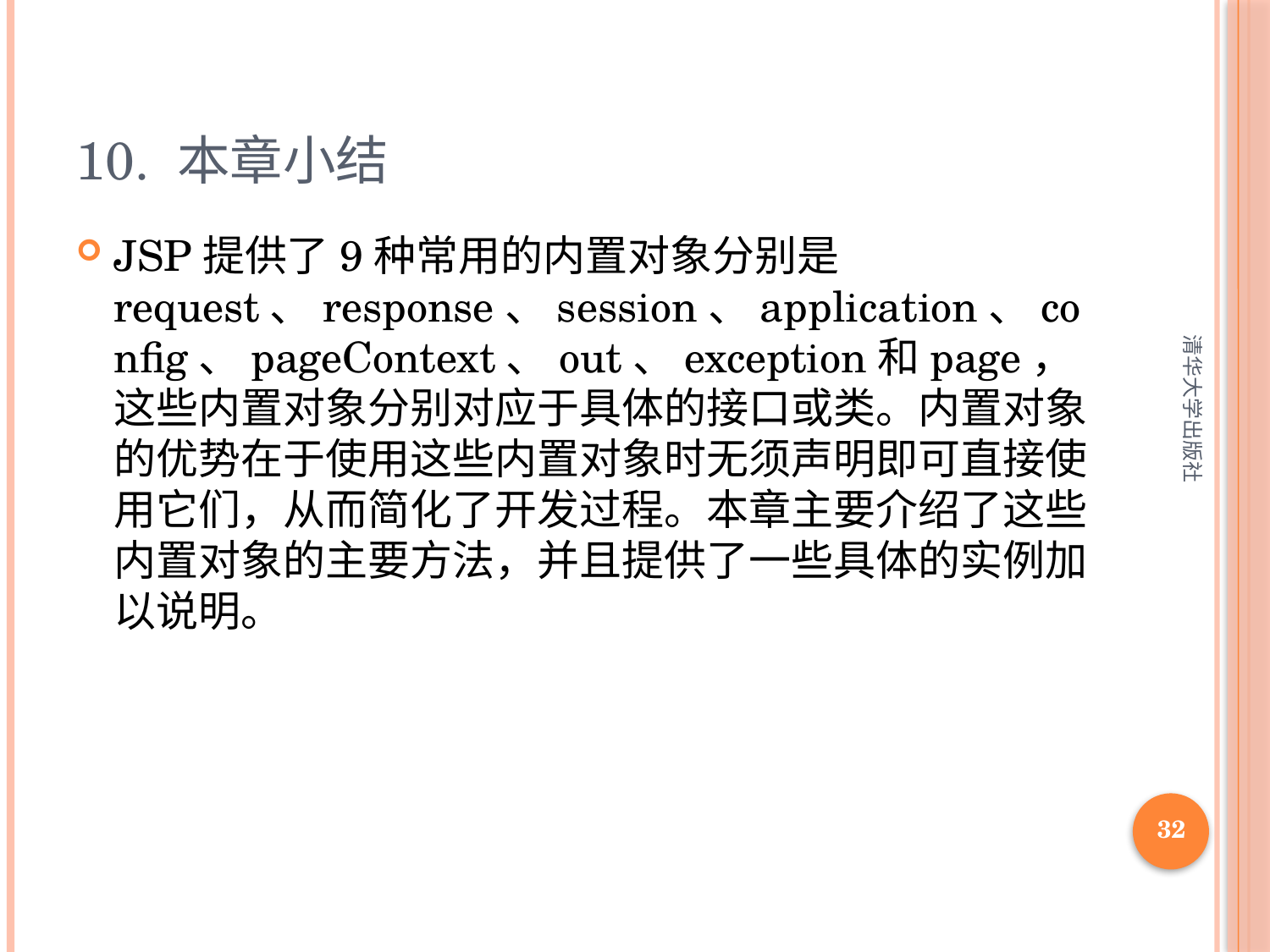

# 10. 本章小结
JSP提供了9种常用的内置对象分别是request、response、session、application、config、pageContext、out、exception和page，这些内置对象分别对应于具体的接口或类。内置对象的优势在于使用这些内置对象时无须声明即可直接使用它们，从而简化了开发过程。本章主要介绍了这些内置对象的主要方法，并且提供了一些具体的实例加以说明。
清华大学出版社
32